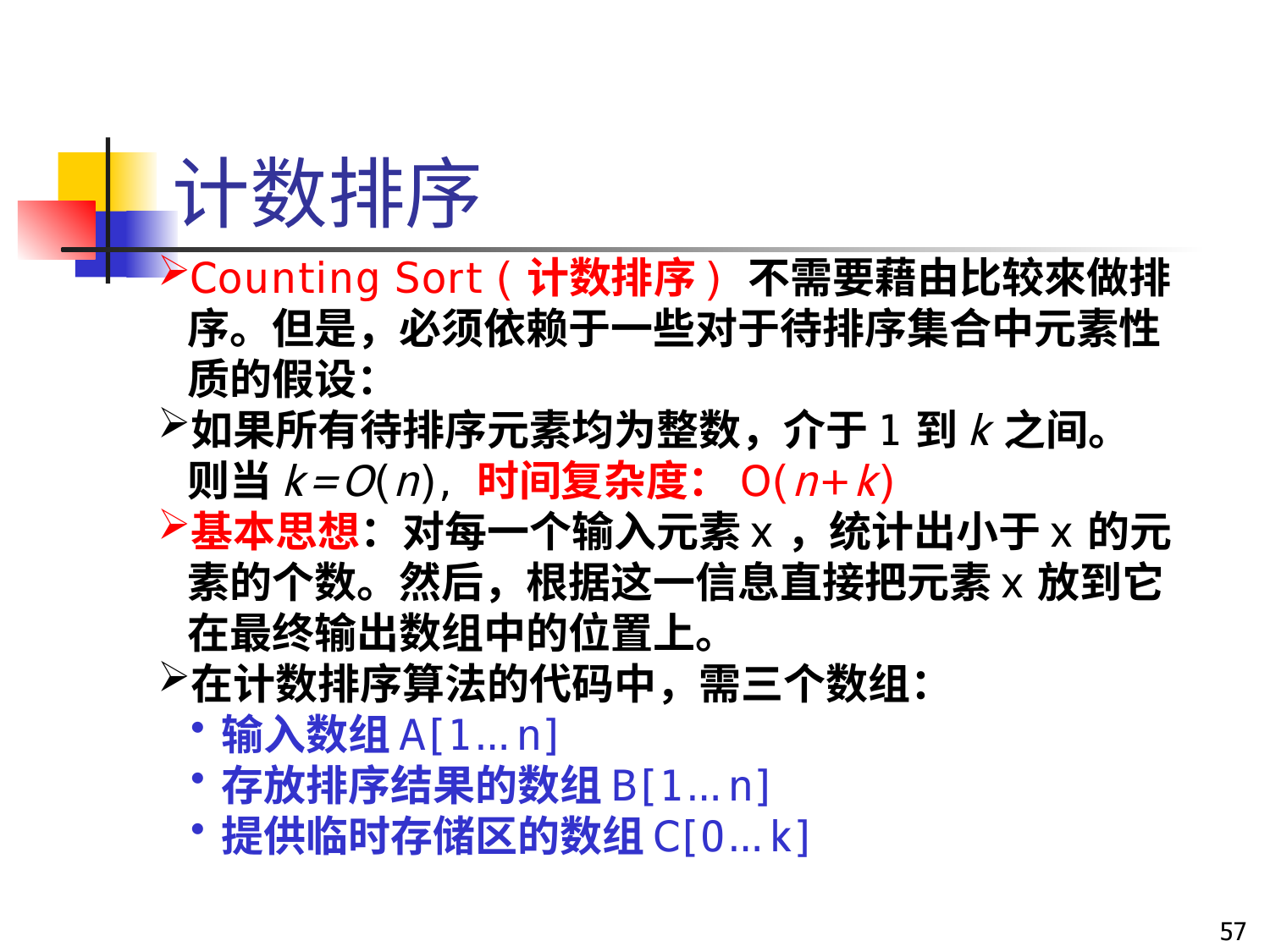

计数排序
Counting Sort (计数排序) 不需要藉由比较來做排序。但是，必须依赖于一些对于待排序集合中元素性质的假设：
如果所有待排序元素均为整数，介于1到k之间。则当k=O(n), 时间复杂度：O(n+k)
基本思想：对每一个输入元素x，统计出小于x的元素的个数。然后，根据这一信息直接把元素x放到它在最终输出数组中的位置上。
在计数排序算法的代码中，需三个数组：
输入数组A[1…n]
存放排序结果的数组B[1…n]
提供临时存储区的数组C[0…k]

57